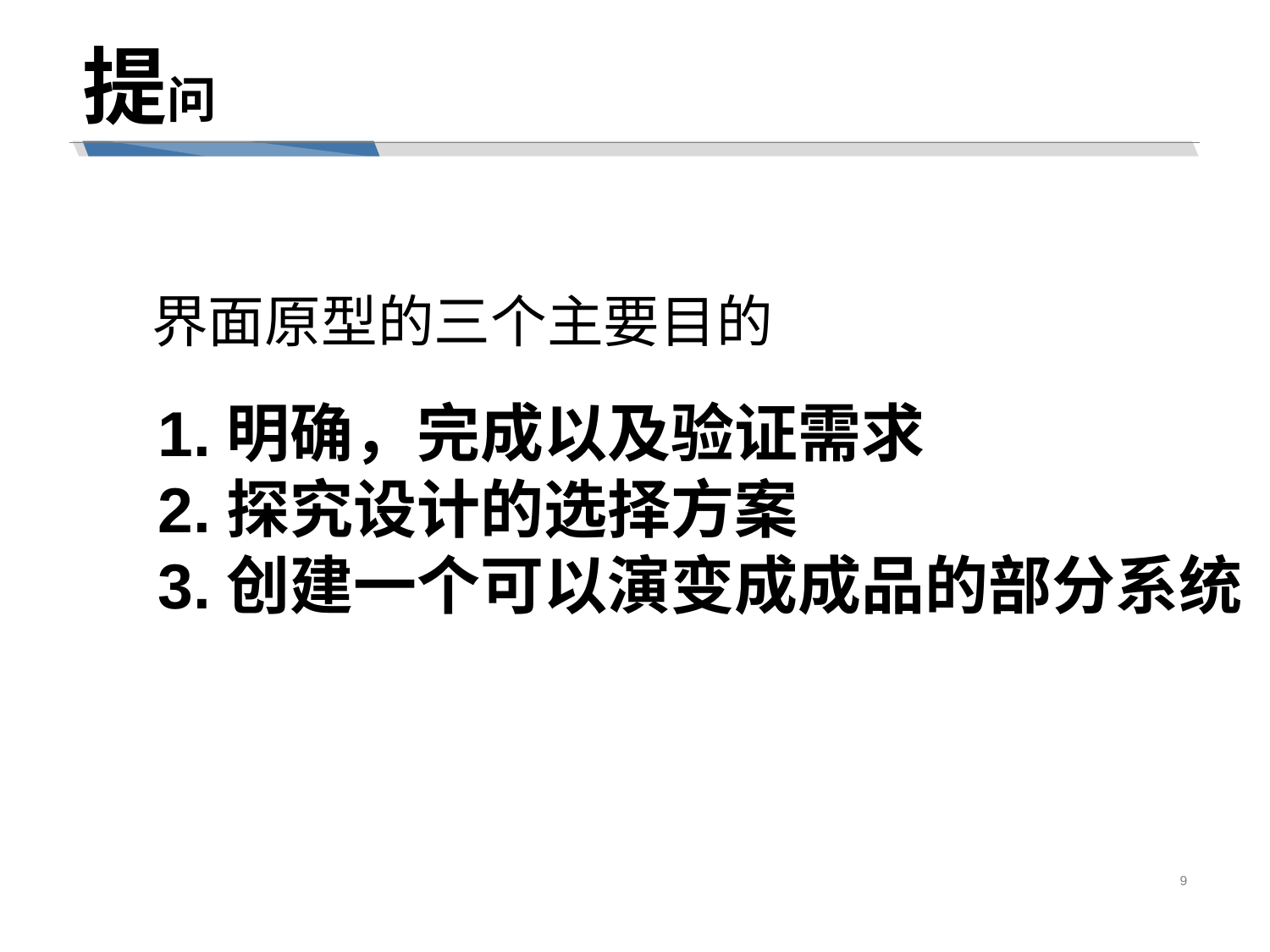

# 提问
界面原型的三个主要目的
1.明确，完成以及验证需求
2.探究设计的选择方案
3.创建一个可以演变成成品的部分系统

9